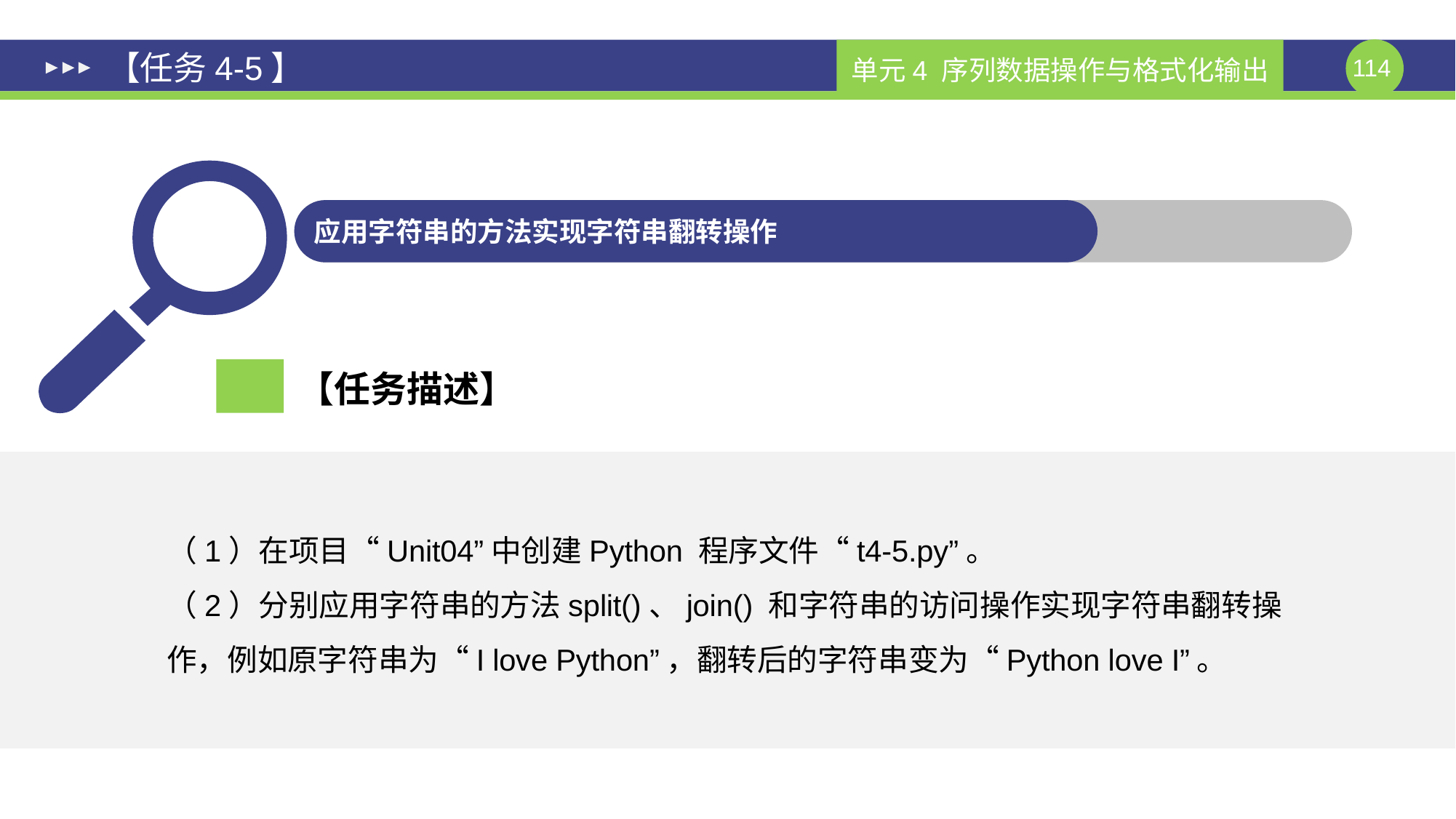

# 【任务4-5】

应用字符串的方法实现字符串翻转操作

【任务描述】

（1）在项目“Unit04”中创建Python 程序文件“t4-5.py”。
（2）分别应用字符串的方法split()、join() 和字符串的访问操作实现字符串翻转操作，例如原字符串为“I love Python”，翻转后的字符串变为“Python love I”。